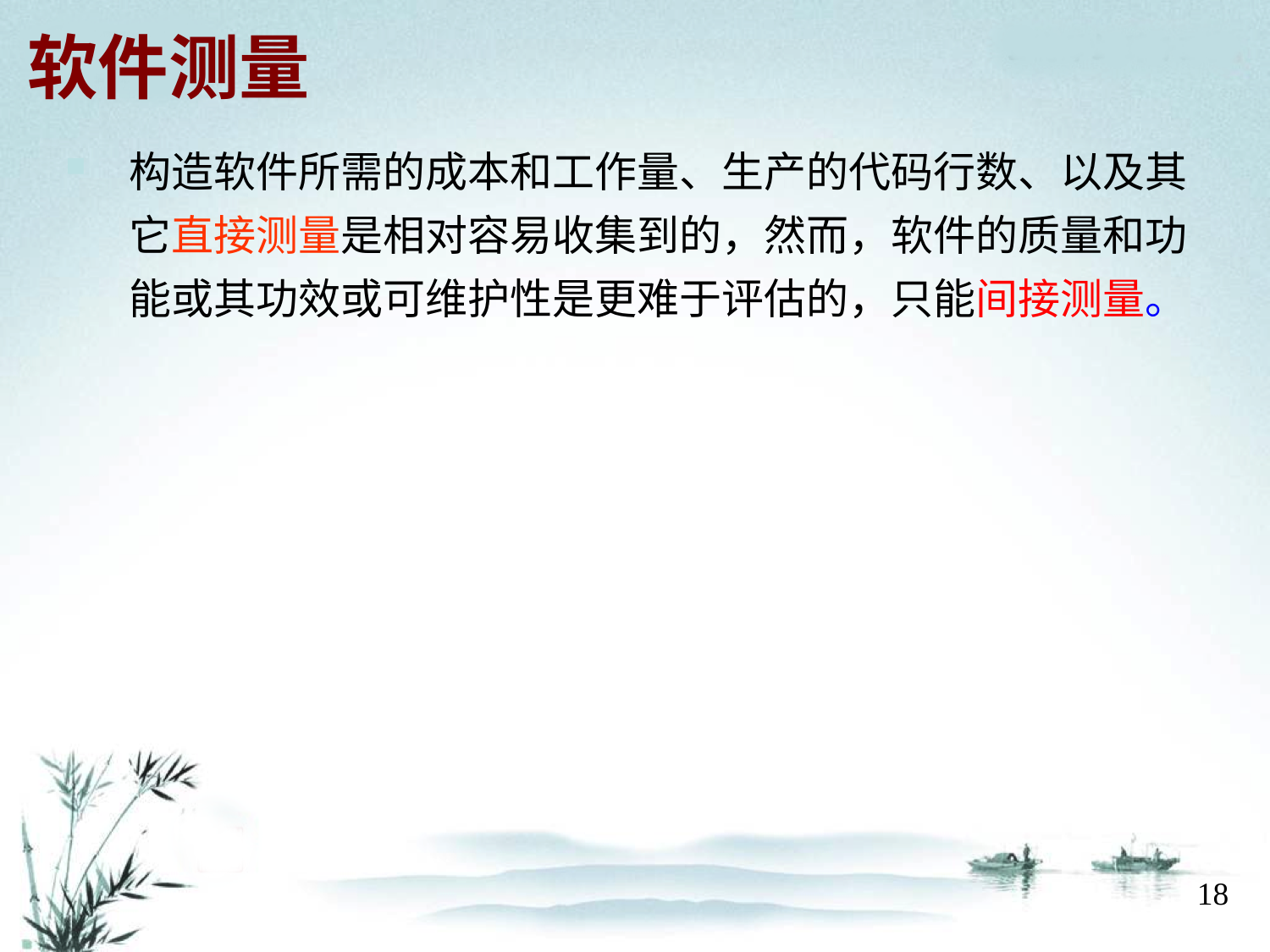

# 软件测量
构造软件所需的成本和工作量、生产的代码行数、以及其它直接测量是相对容易收集到的，然而，软件的质量和功能或其功效或可维护性是更难于评估的，只能间接测量。
18